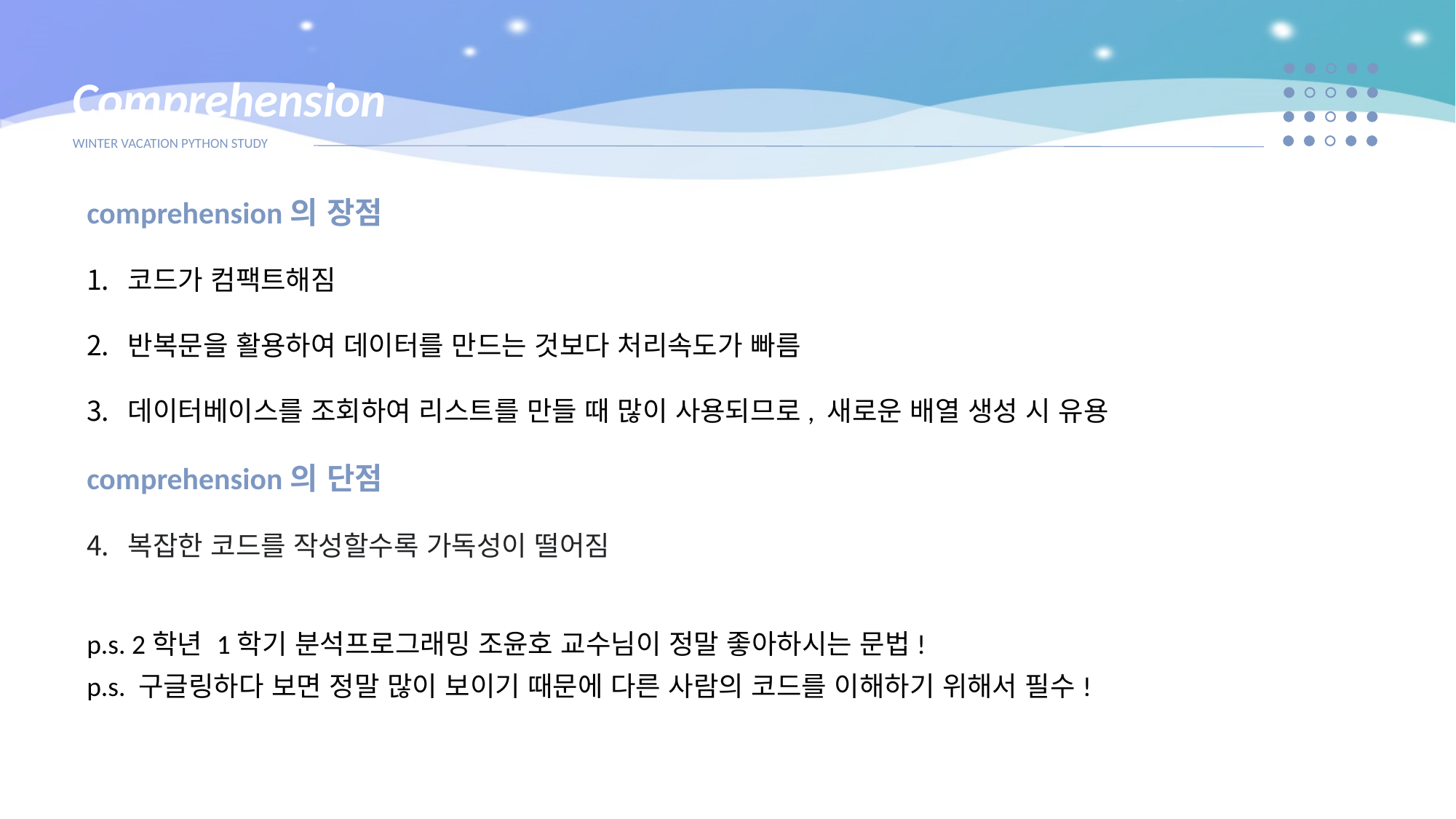

Comprehension
WINTER VACATION PYTHON STUDY

comprehension의 장점

코드가 컴팩트해짐

반복문을 활용하여 데이터를 만드는 것보다 처리속도가 빠름

데이터베이스를 조회하여 리스트를 만들 때 많이 사용되므로, 새로운 배열 생성 시 유용

comprehension의 단점

복잡한 코드를 작성할수록 가독성이 떨어짐

p.s. 2학년 1학기 분석프로그래밍 조윤호 교수님이 정말 좋아하시는 문법!
p.s. 구글링하다 보면 정말 많이 보이기 때문에 다른 사람의 코드를 이해하기 위해서 필수!